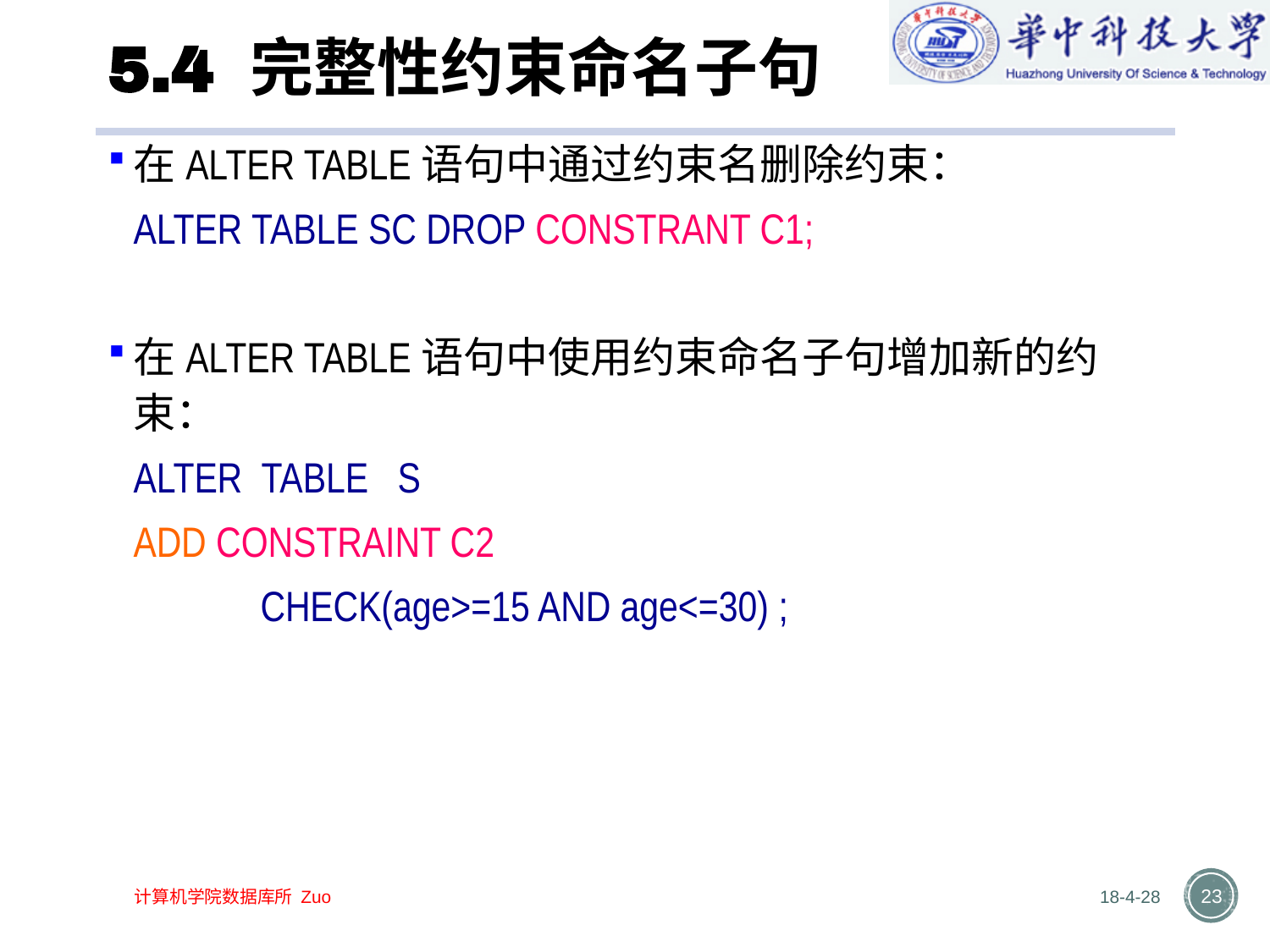

# 5.4 完整性约束命名子句
在ALTER TABLE语句中通过约束名删除约束：
	ALTER TABLE SC DROP CONSTRANT C1;

在ALTER TABLE语句中使用约束命名子句增加新的约束：
	ALTER  TABLE   S
	ADD CONSTRAINT C2
		CHECK(age>=15 AND age<=30) ;

18-4-28
23